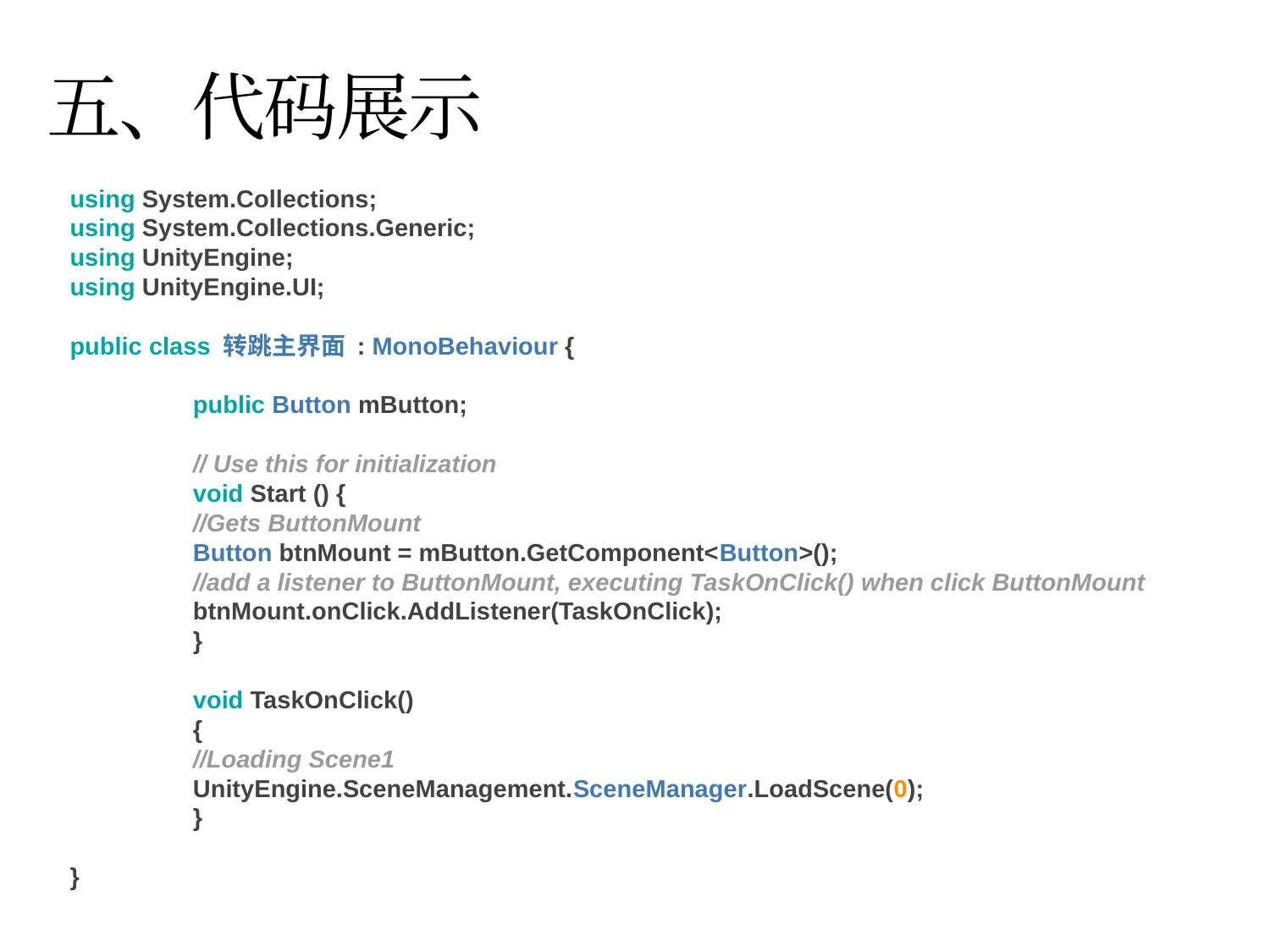

# 五、代码展示
using System.Collections;
using System.Collections.Generic;
using UnityEngine;
using UnityEngine.UI;
public class 转跳主界面 : MonoBehaviour {
	public Button mButton;
	// Use this for initialization
	void Start () {
		//Gets ButtonMount
		Button btnMount = mButton.GetComponent<Button>();
		//add a listener to ButtonMount, executing TaskOnClick() when click ButtonMount
		btnMount.onClick.AddListener(TaskOnClick);
	}
	void TaskOnClick()
	{
		//Loading Scene1
		UnityEngine.SceneManagement.SceneManager.LoadScene(0);
	}
}